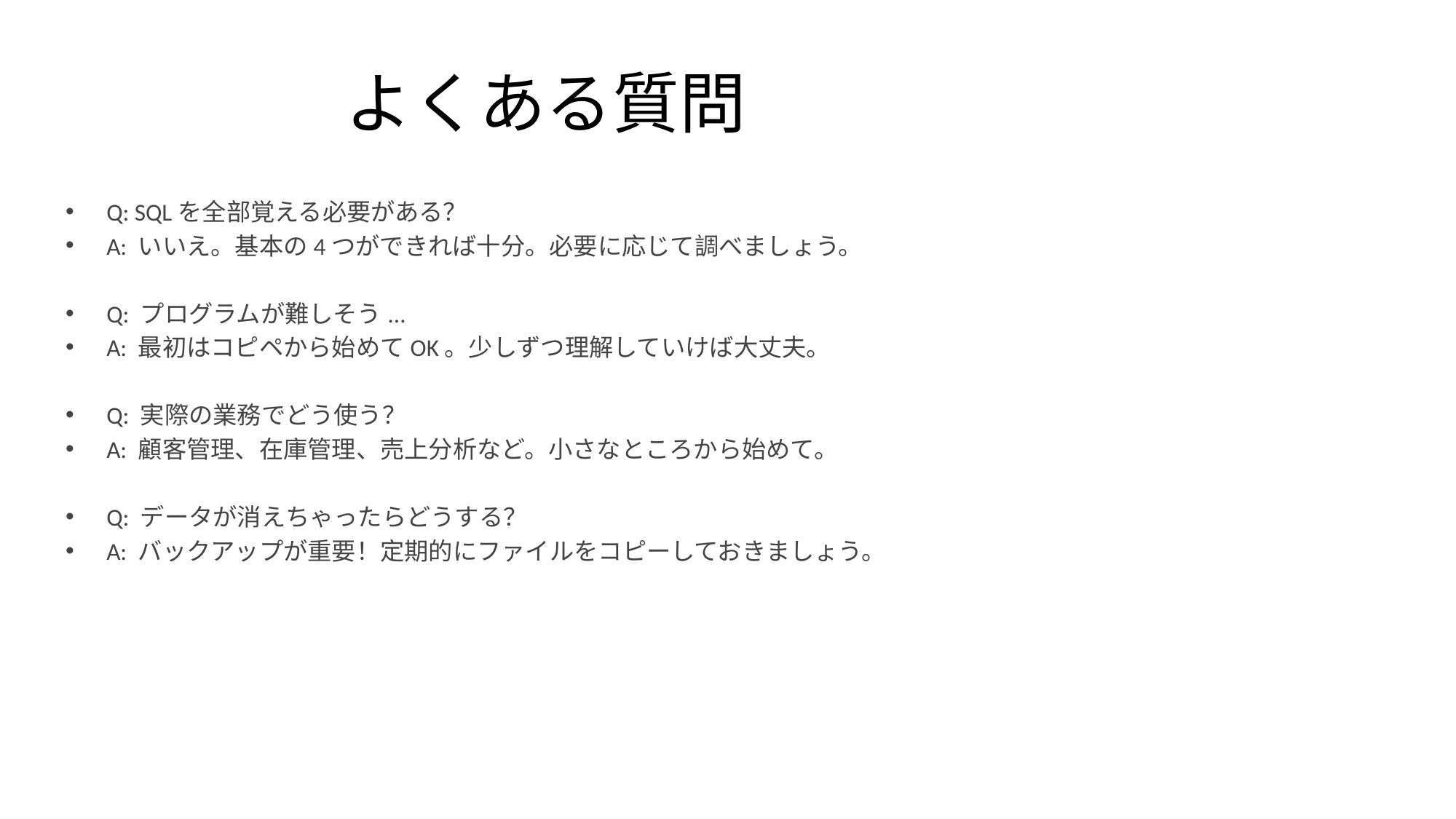

# よくある質問
Q: SQLを全部覚える必要がある？
A: いいえ。基本の4つができれば十分。必要に応じて調べましょう。

Q: プログラムが難しそう...
A: 最初はコピペから始めてOK。少しずつ理解していけば大丈夫。

Q: 実際の業務でどう使う？
A: 顧客管理、在庫管理、売上分析など。小さなところから始めて。

Q: データが消えちゃったらどうする？
A: バックアップが重要！定期的にファイルをコピーしておきましょう。